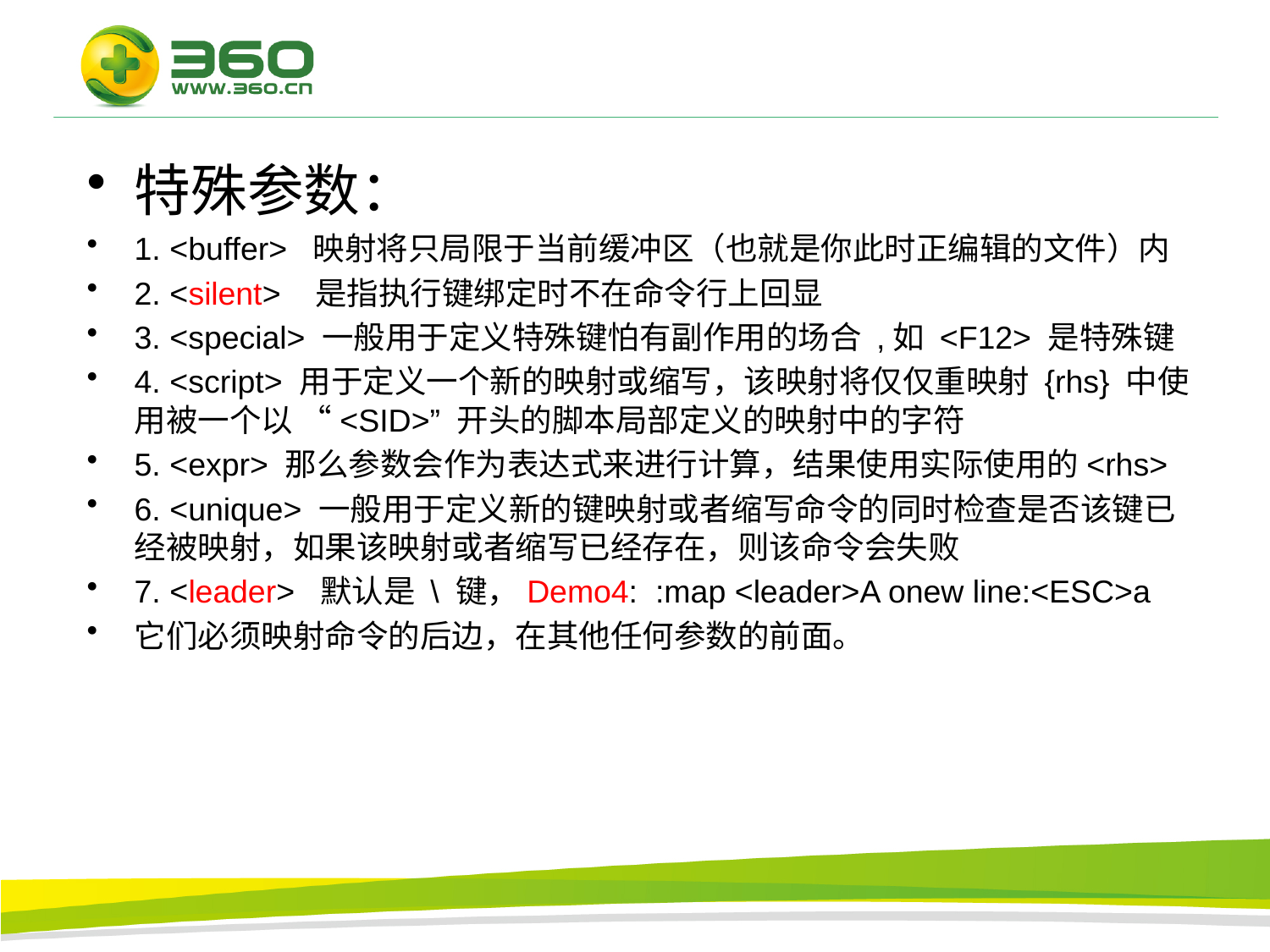

#
特殊参数：
1. <buffer>  映射将只局限于当前缓冲区（也就是你此时正编辑的文件）内
2. <silent>   是指执行键绑定时不在命令行上回显
3. <special> 一般用于定义特殊键怕有副作用的场合 ,如 <F12> 是特殊键
4. <script> 用于定义一个新的映射或缩写，该映射将仅仅重映射 {rhs} 中使用被一个以 “<SID>” 开头的脚本局部定义的映射中的字符
5. <expr> 那么参数会作为表达式来进行计算，结果使用实际使用的<rhs>
6. <unique> 一般用于定义新的键映射或者缩写命令的同时检查是否该键已经被映射，如果该映射或者缩写已经存在，则该命令会失败
7. <leader>  默认是 \ 键，Demo4:  :map <leader>A onew line:<ESC>a
它们必须映射命令的后边，在其他任何参数的前面。